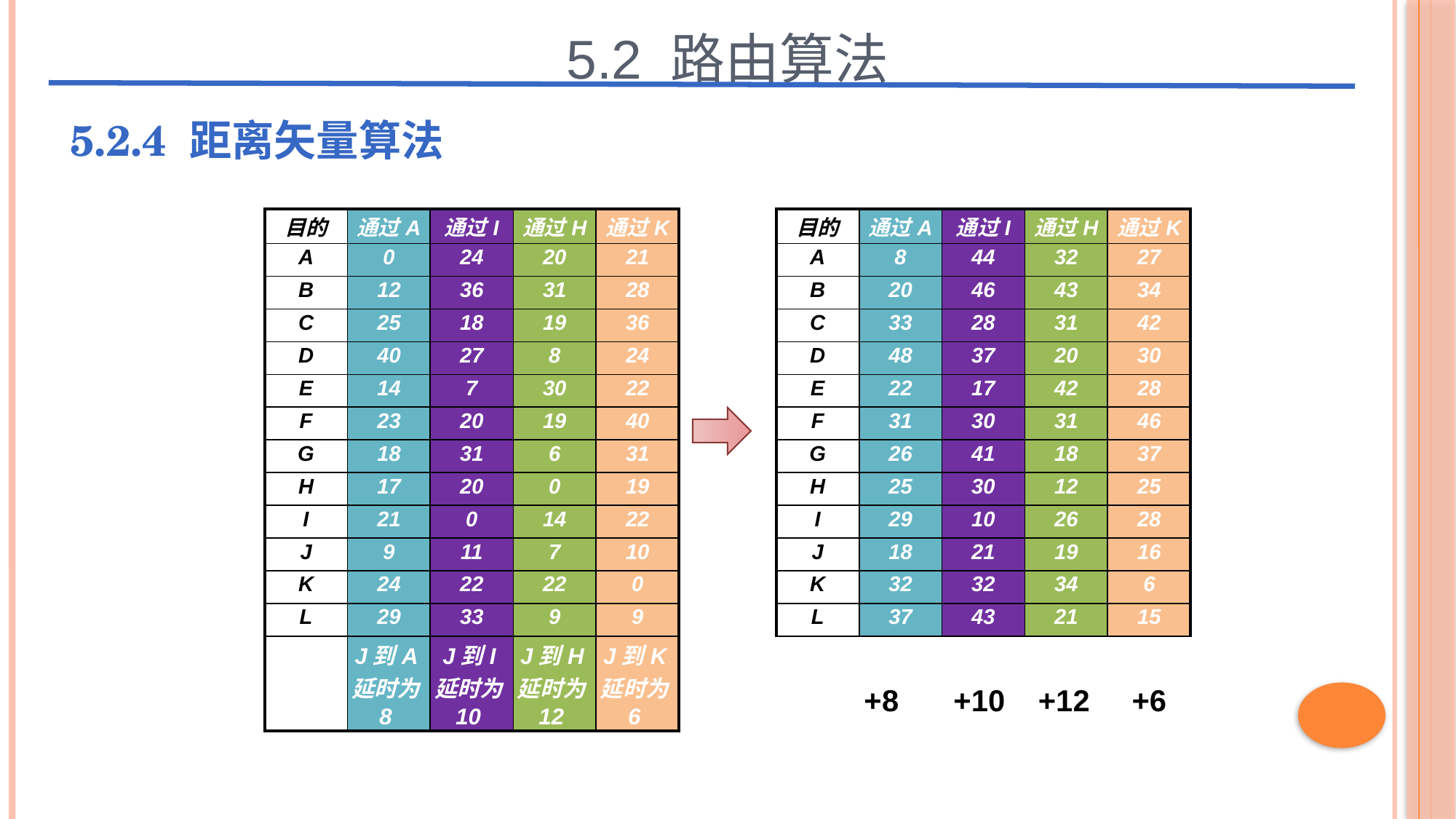

5.2 路由算法
5.2.4 距离矢量算法
| 目的 | 通过A | 通过I | 通过H | 通过K |
| --- | --- | --- | --- | --- |
| A | 8 | 44 | 32 | 27 |
| B | 20 | 46 | 43 | 34 |
| C | 33 | 28 | 31 | 42 |
| D | 48 | 37 | 20 | 30 |
| E | 22 | 17 | 42 | 28 |
| F | 31 | 30 | 31 | 46 |
| G | 26 | 41 | 18 | 37 |
| H | 25 | 30 | 12 | 25 |
| I | 29 | 10 | 26 | 28 |
| J | 18 | 21 | 19 | 16 |
| K | 32 | 32 | 34 | 6 |
| L | 37 | 43 | 21 | 15 |
| 目的 | 通过A | 通过I | 通过H | 通过K |
| --- | --- | --- | --- | --- |
| A | 0 | 24 | 20 | 21 |
| B | 12 | 36 | 31 | 28 |
| C | 25 | 18 | 19 | 36 |
| D | 40 | 27 | 8 | 24 |
| E | 14 | 7 | 30 | 22 |
| F | 23 | 20 | 19 | 40 |
| G | 18 | 31 | 6 | 31 |
| H | 17 | 20 | 0 | 19 |
| I | 21 | 0 | 14 | 22 |
| J | 9 | 11 | 7 | 10 |
| K | 24 | 22 | 22 | 0 |
| L | 29 | 33 | 9 | 9 |
|  | J到A延时为8 | J到I延时为10 | J到H延时为12 | J到K延时为6 |

+8
+10
+12
+6